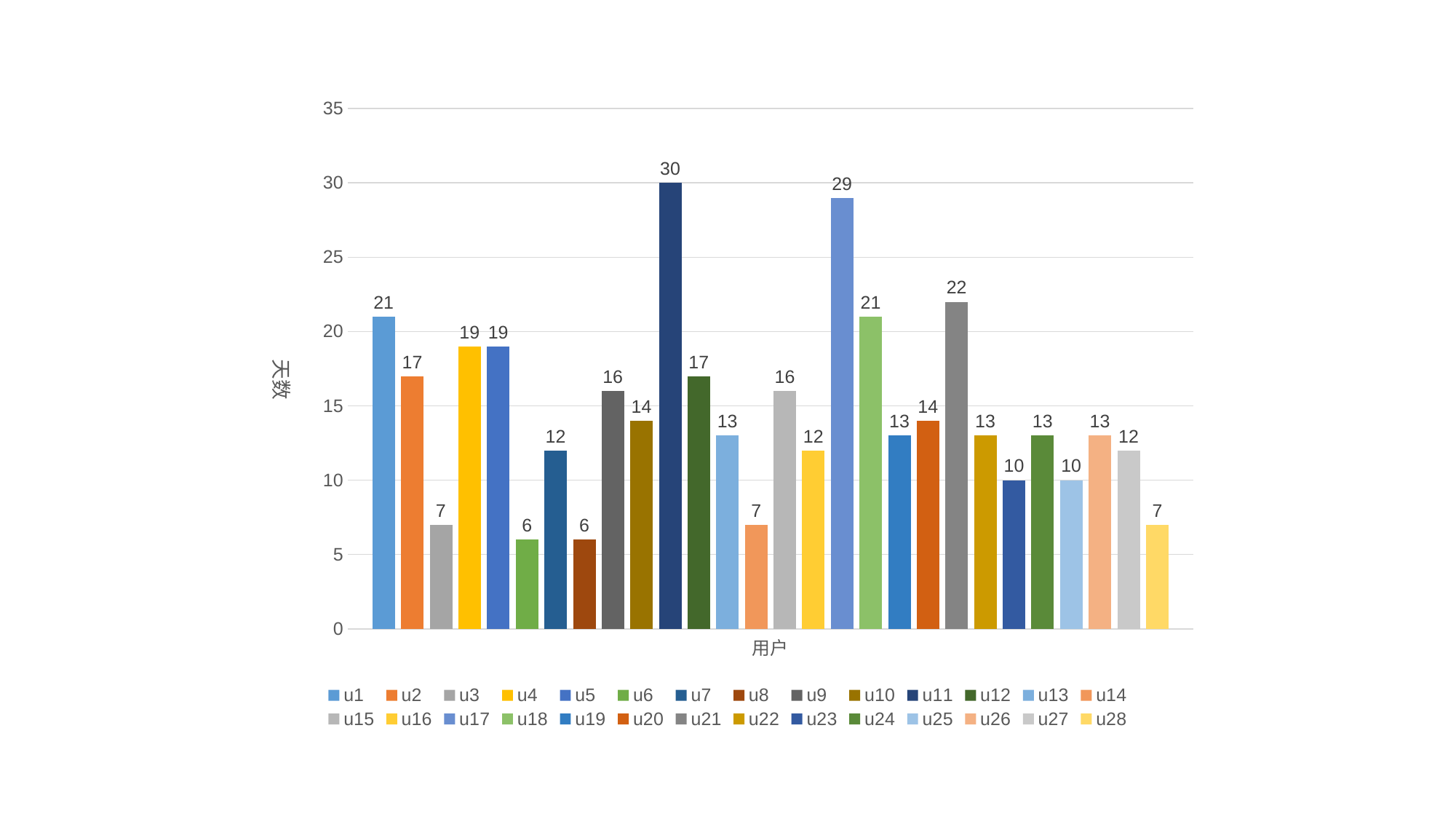

### Chart

| Category | u1 | u2 | u3 | u4 | u5 | u6 | u7 | u8 | u9 | u10 | u11 | u12 | u13 | u14 | u15 | u16 | u17 | u18 | u19 | u20 | u21 | u22 | u23 | u24 | u25 | u26 | u27 | u28 |
|---|---|---|---|---|---|---|---|---|---|---|---|---|---|---|---|---|---|---|---|---|---|---|---|---|---|---|---|---|
| 用户 | 21.0 | 17.0 | 7.0 | 19.0 | 19.0 | 6.0 | 12.0 | 6.0 | 16.0 | 14.0 | 30.0 | 17.0 | 13.0 | 7.0 | 16.0 | 12.0 | 29.0 | 21.0 | 13.0 | 14.0 | 22.0 | 13.0 | 10.0 | 13.0 | 10.0 | 13.0 | 12.0 | 7.0 |